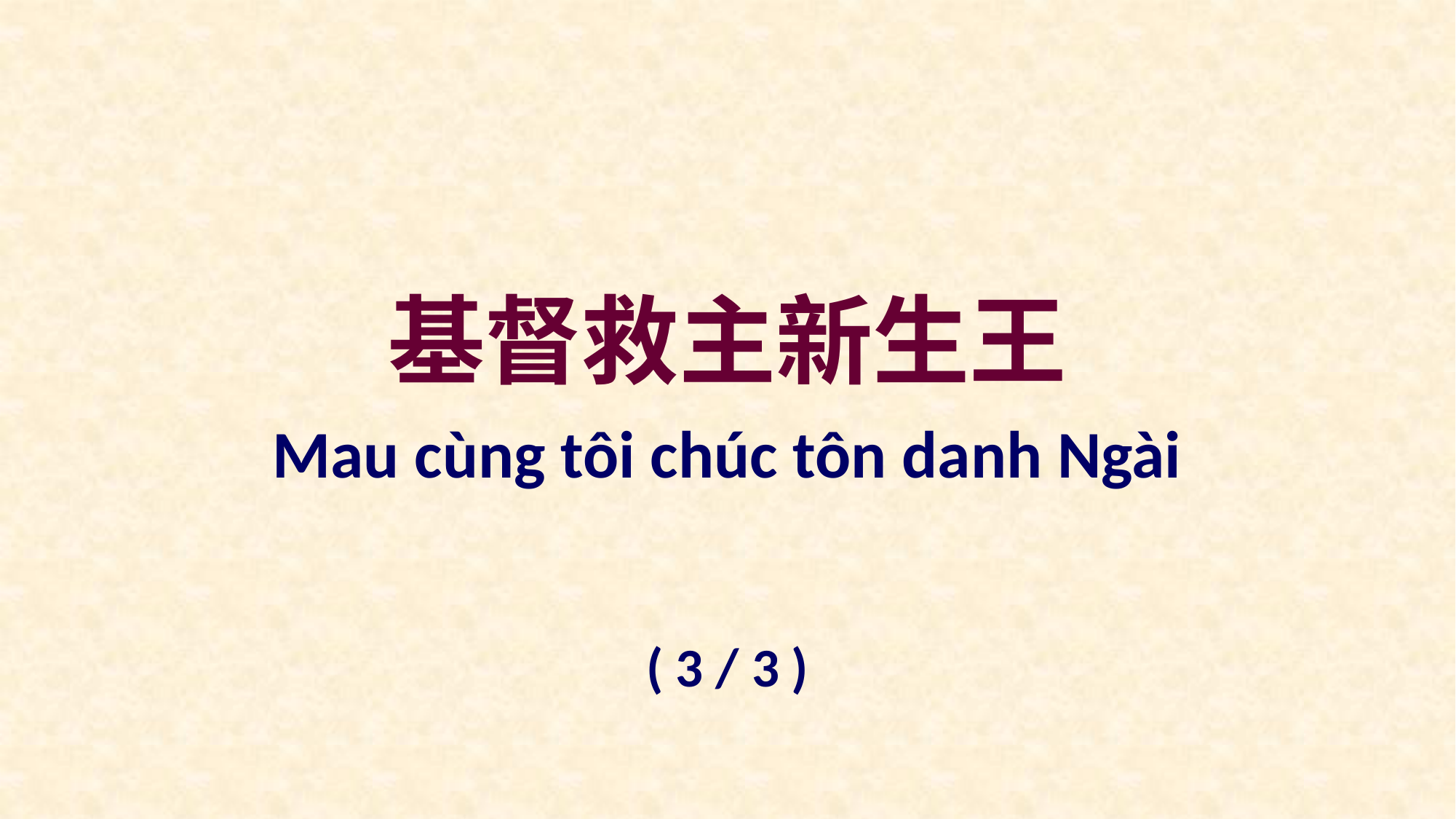

基督救主新生王
Mau cùng tôi chúc tôn danh Ngài
( 3 / 3 )